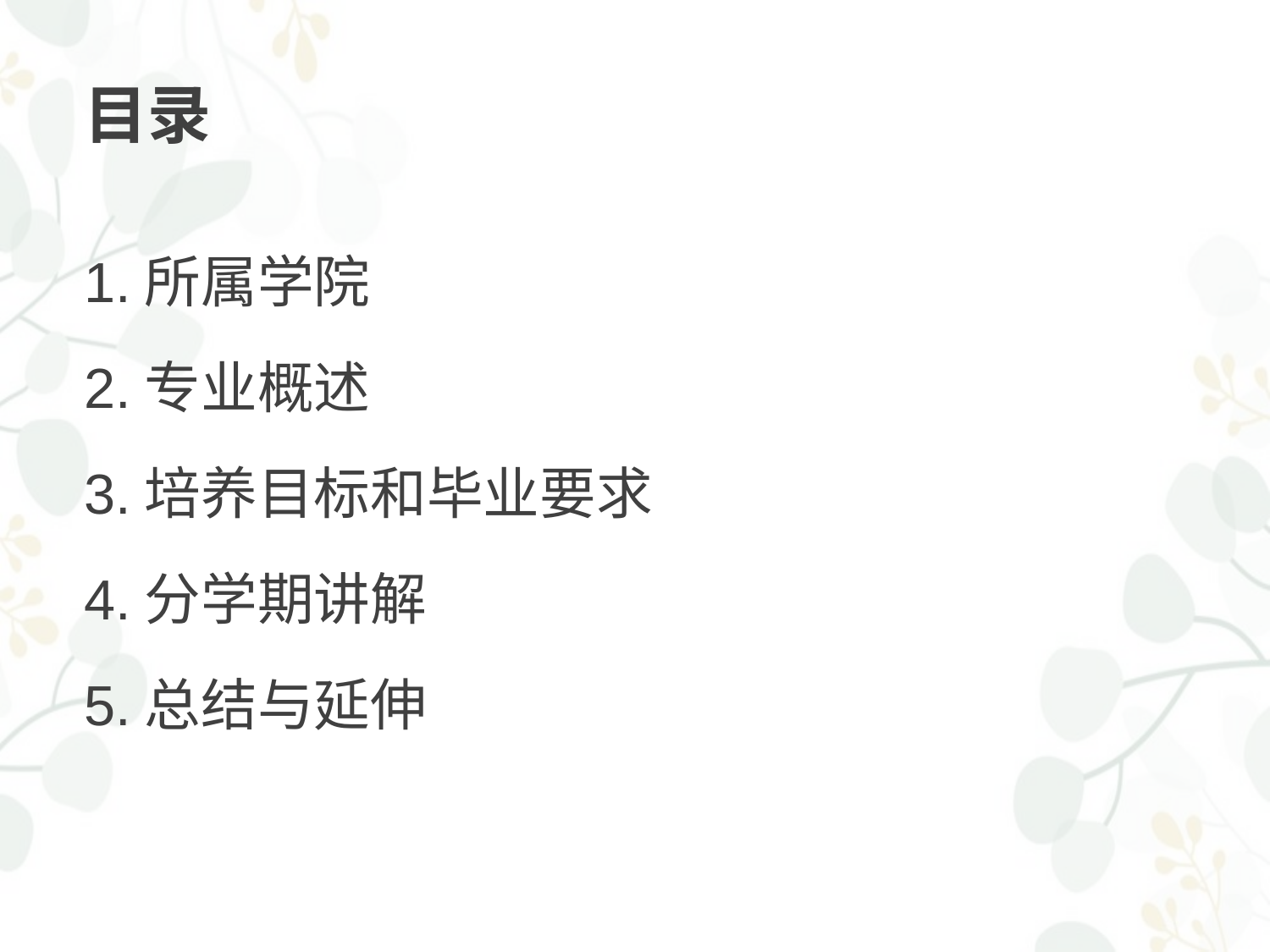

# 目录
1.所属学院
2.专业概述
3.培养目标和毕业要求
4.分学期讲解
5.总结与延伸